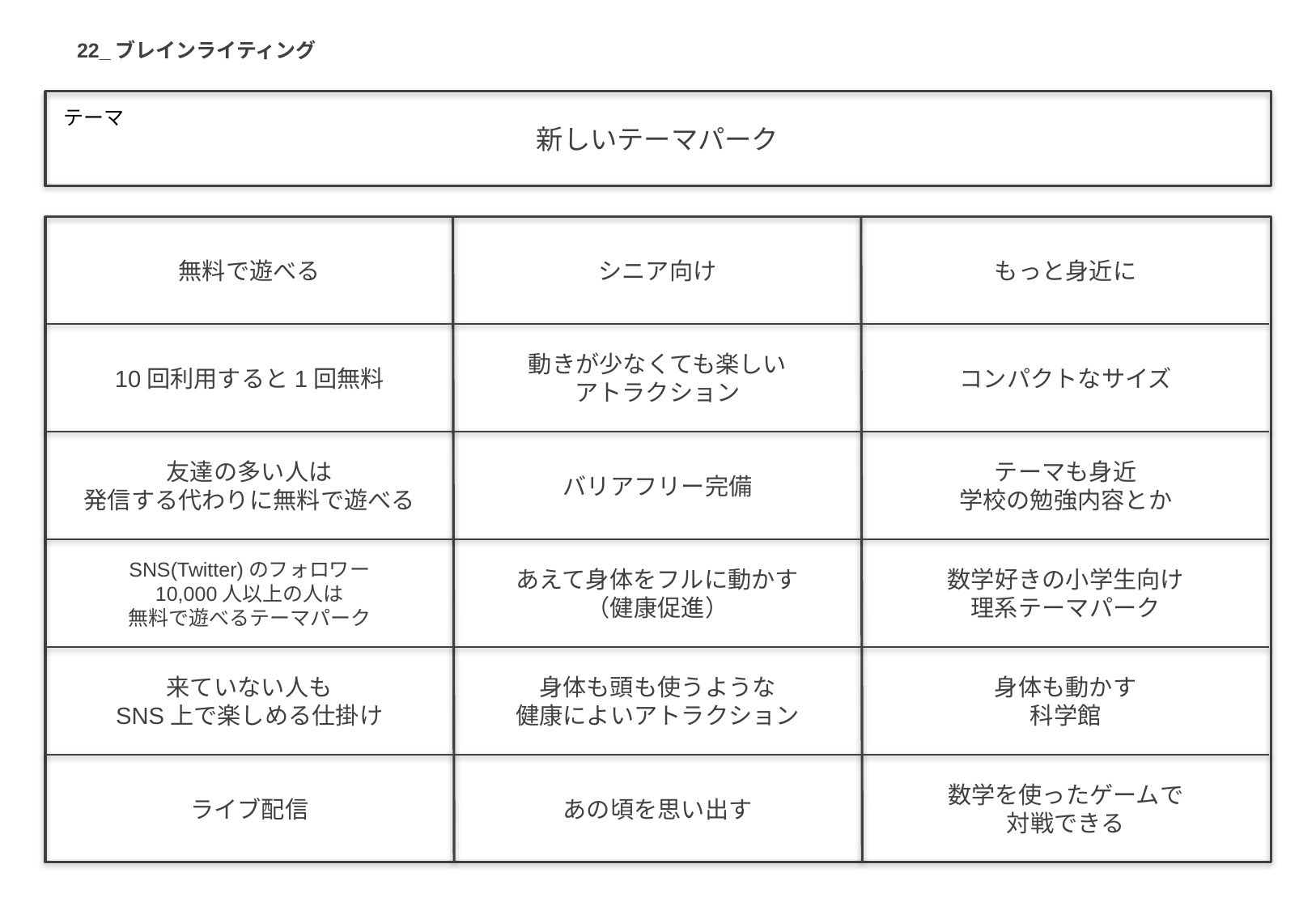

22_ブレインライティング

テーマ
新しいテーマパーク

無料で遊べる
シニア向け
もっと身近に
動きが少なくても楽しい
アトラクション
10回利用すると1回無料
コンパクトなサイズ
友達の多い人は
発信する代わりに無料で遊べる
テーマも身近
学校の勉強内容とか
バリアフリー完備
SNS(Twitter)のフォロワー
10,000人以上の人は
無料で遊べるテーマパーク
あえて身体をフルに動かす
（健康促進）
数学好きの小学生向け
理系テーマパーク
来ていない人も
SNS上で楽しめる仕掛け
身体も頭も使うような
健康によいアトラクション
身体も動かす
科学館
数学を使ったゲームで
対戦できる
ライブ配信
あの頃を思い出す